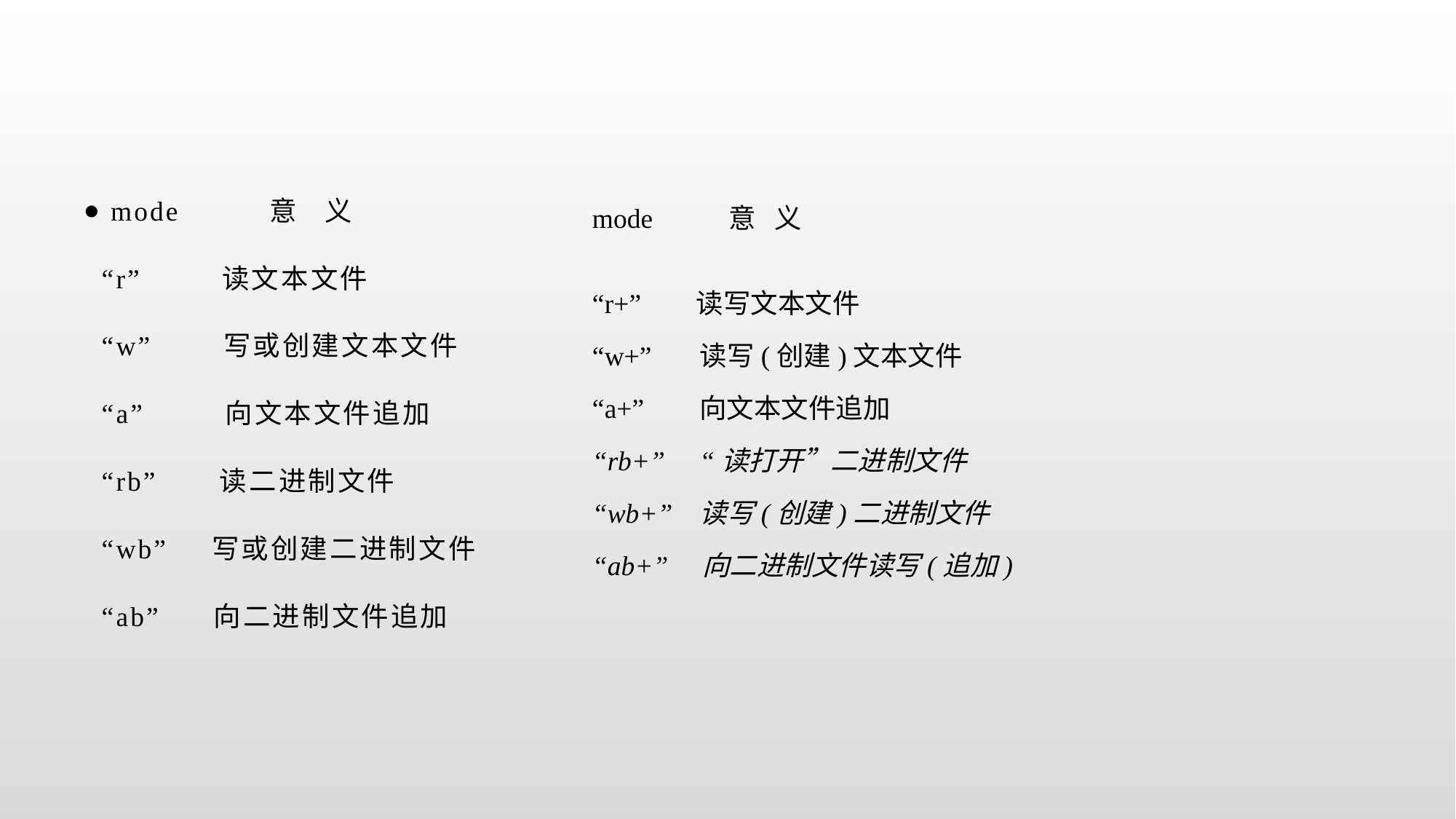

#
mode         意   义
  “r”        读文本文件
  “w”       写或创建文本文件
  “a”        向文本文件追加
  “rb”      读二进制文件
  “wb”    写或创建二进制文件
  “ab”     向二进制文件追加

mode          意   义

“r+”       读写文本文件
“w+”      读写(创建)文本文件
“a+”       向文本文件追加
“rb+”     “读打开”二进制文件
“wb+”   读写(创建)二进制文件
“ab+”    向二进制文件读写(追加)